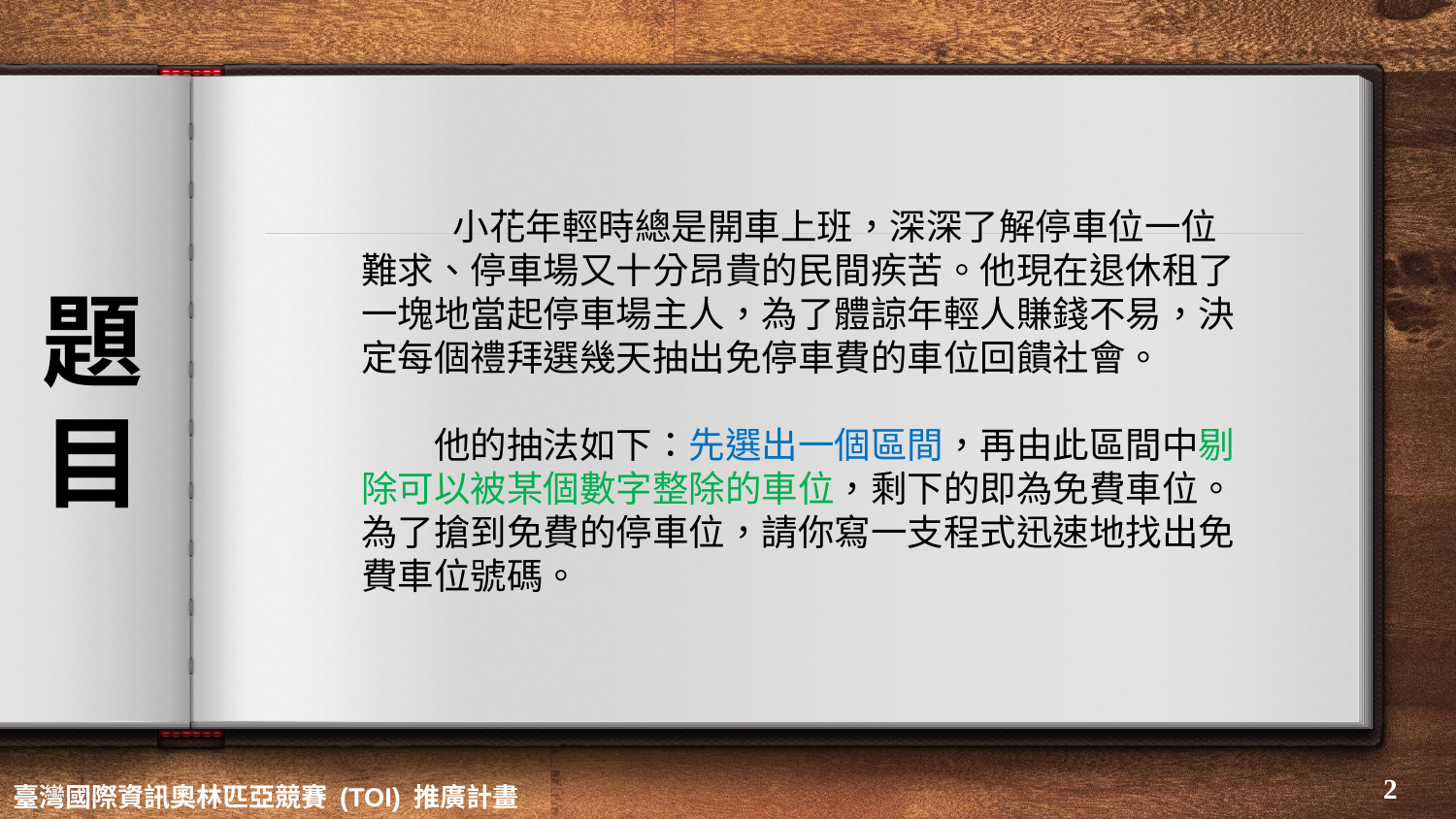

小花年輕時總是開車上班，深深了解停車位一位難求、停車場又十分昂貴的民間疾苦。他現在退休租了一塊地當起停車場主人，為了體諒年輕人賺錢不易，決定每個禮拜選幾天抽出免停車費的車位回饋社會。

　　他的抽法如下：先選出一個區間，再由此區間中剔除可以被某個數字整除的車位，剩下的即為免費車位。為了搶到免費的停車位，請你寫一支程式迅速地找出免費車位號碼。
# 題 目
2